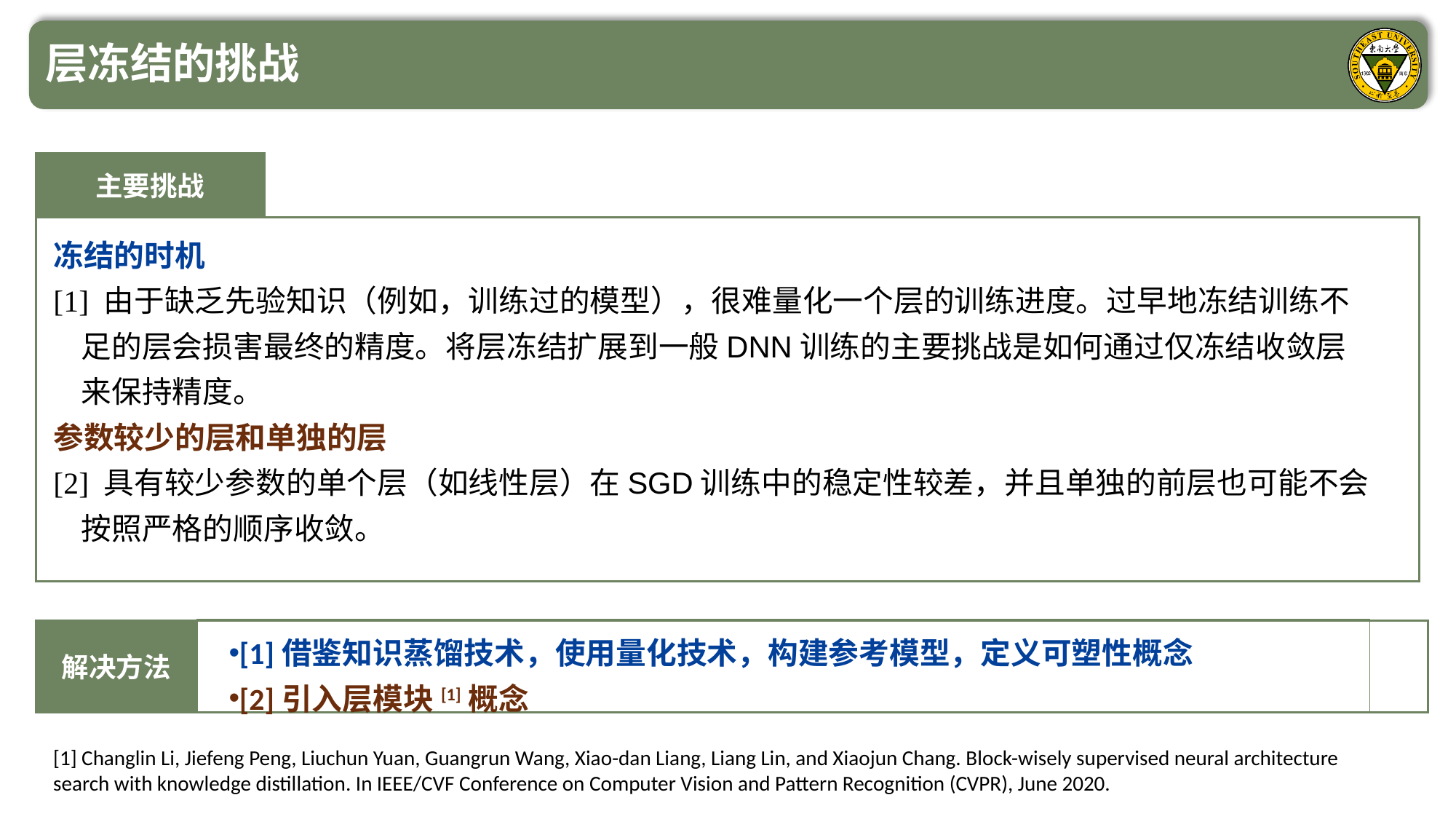

层冻结的挑战
主要挑战

冻结的时机
[1] 由于缺乏先验知识（例如，训练过的模型），很难量化一个层的训练进度。过早地冻结训练不足的层会损害最终的精度。将层冻结扩展到一般DNN训练的主要挑战是如何通过仅冻结收敛层来保持精度。
参数较少的层和单独的层
[2] 具有较少参数的单个层（如线性层）在SGD训练中的稳定性较差，并且单独的前层也可能不会按照严格的顺序收敛。
[1]借鉴知识蒸馏技术，使用量化技术，构建参考模型，定义可塑性概念
[2]引入层模块[1]概念
解决方法

[1] Changlin Li, Jiefeng Peng, Liuchun Yuan, Guangrun Wang, Xiao-dan Liang, Liang Lin, and Xiaojun Chang. Block-wisely supervised neural architecture search with knowledge distillation. In IEEE/CVF Conference on Computer Vision and Pattern Recognition (CVPR), June 2020.